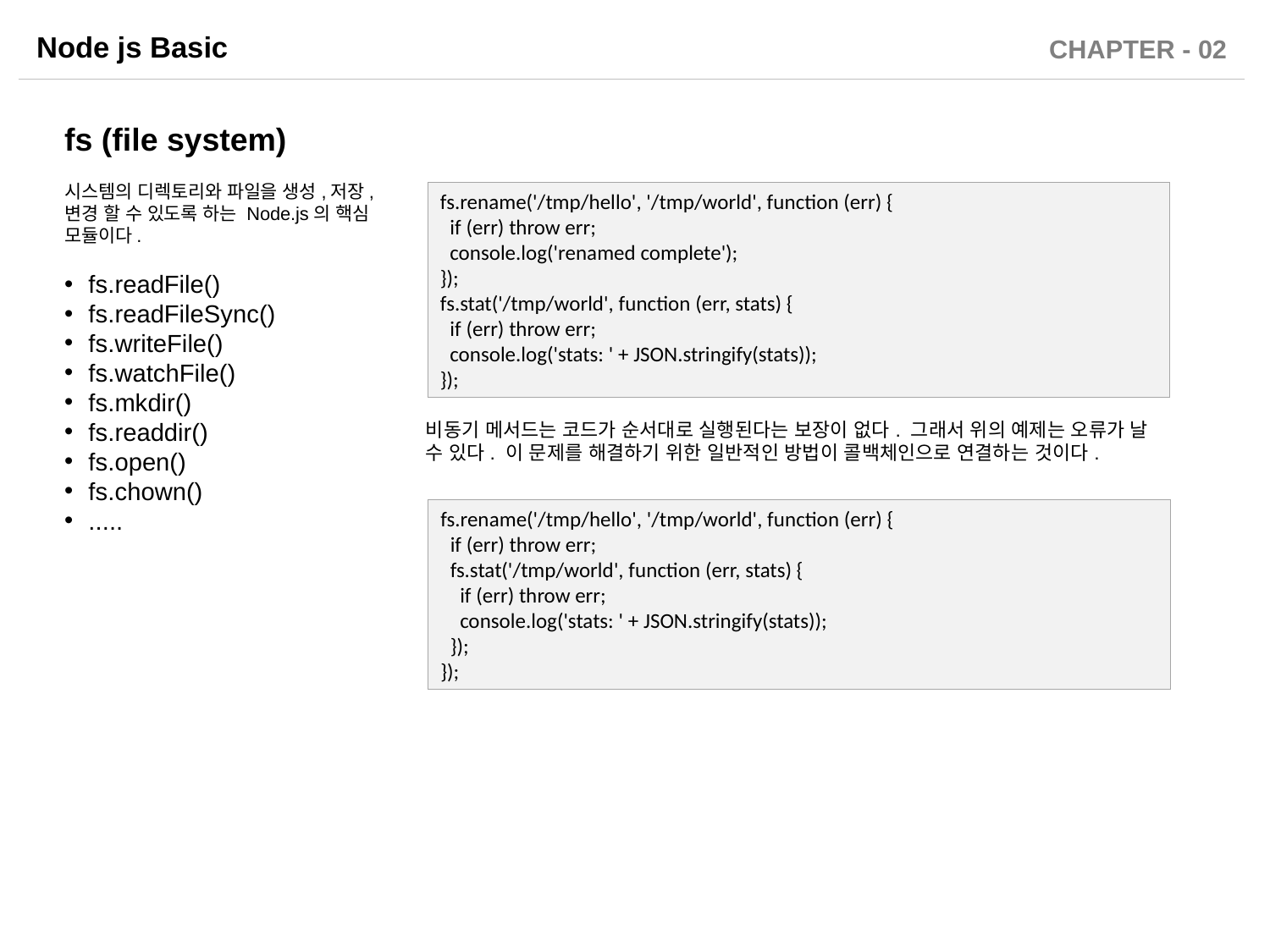

fs (file system)
시스템의 디렉토리와 파일을 생성,저장,변경 할 수 있도록 하는 Node.js의 핵심 모듈이다.

fs.readFile()
fs.readFileSync()
fs.writeFile()
fs.watchFile()
fs.mkdir()
fs.readdir()
fs.open()
fs.chown()
.....
fs.rename('/tmp/hello', '/tmp/world', function (err) {
  if (err) throw err;
  console.log('renamed complete');
});
fs.stat('/tmp/world', function (err, stats) {
  if (err) throw err;
  console.log('stats: ' + JSON.stringify(stats));
});
비동기 메서드는 코드가 순서대로 실행된다는 보장이 없다. 그래서 위의 예제는 오류가 날 수 있다. 이 문제를 해결하기 위한 일반적인 방법이 콜백체인으로 연결하는 것이다.
fs.rename('/tmp/hello', '/tmp/world', function (err) {
  if (err) throw err;
  fs.stat('/tmp/world', function (err, stats) {
    if (err) throw err;
    console.log('stats: ' + JSON.stringify(stats));
  });
});